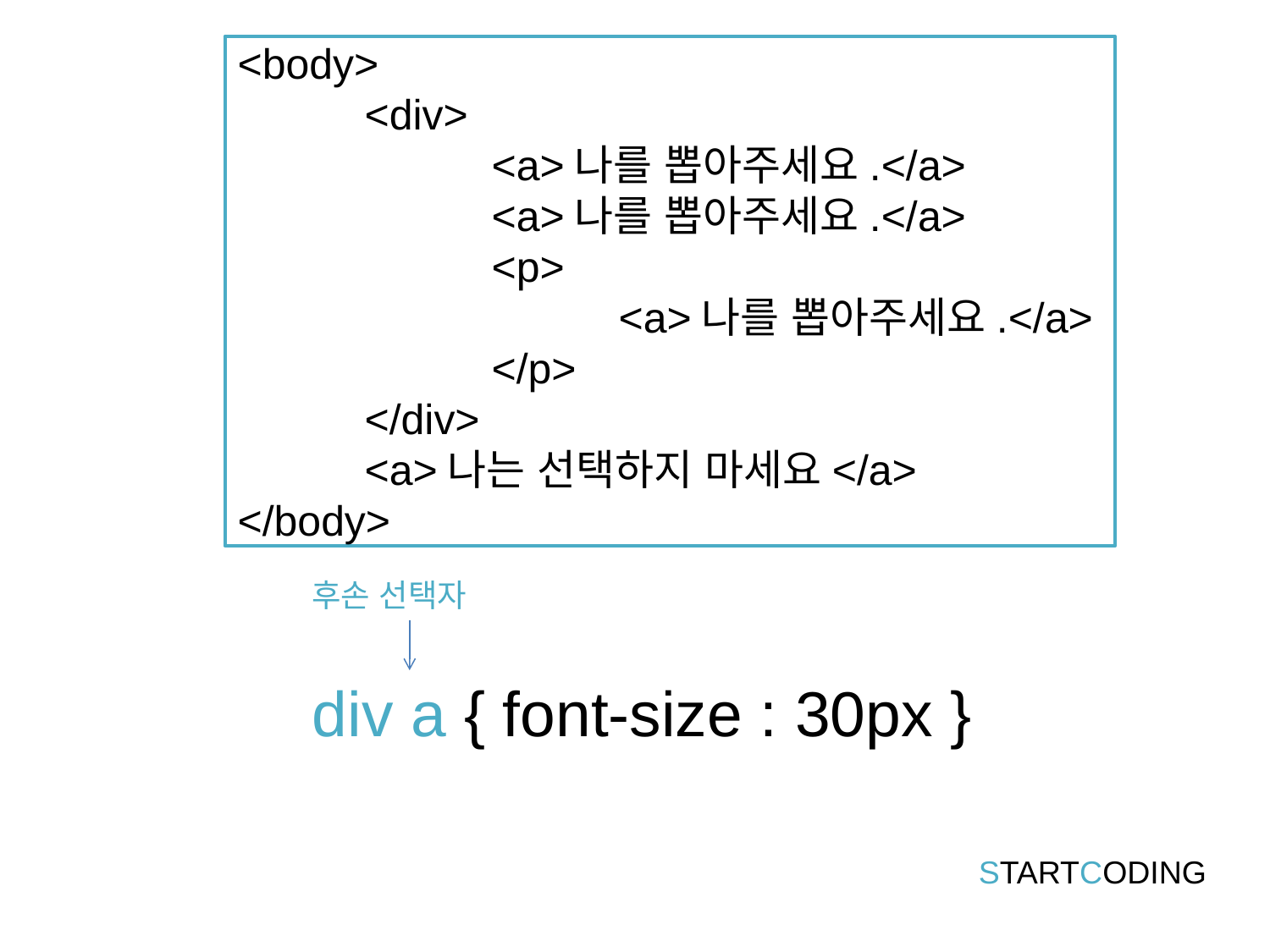

<body>
	<div>
		<a>나를 뽑아주세요.</a>
		<a>나를 뽑아주세요.</a>
		<p>
			<a>나를 뽑아주세요.</a>
		</p>
	</div>
	<a>나는 선택하지 마세요</a>
</body>
후손 선택자
div a { font-size : 30px }
STARTCODING